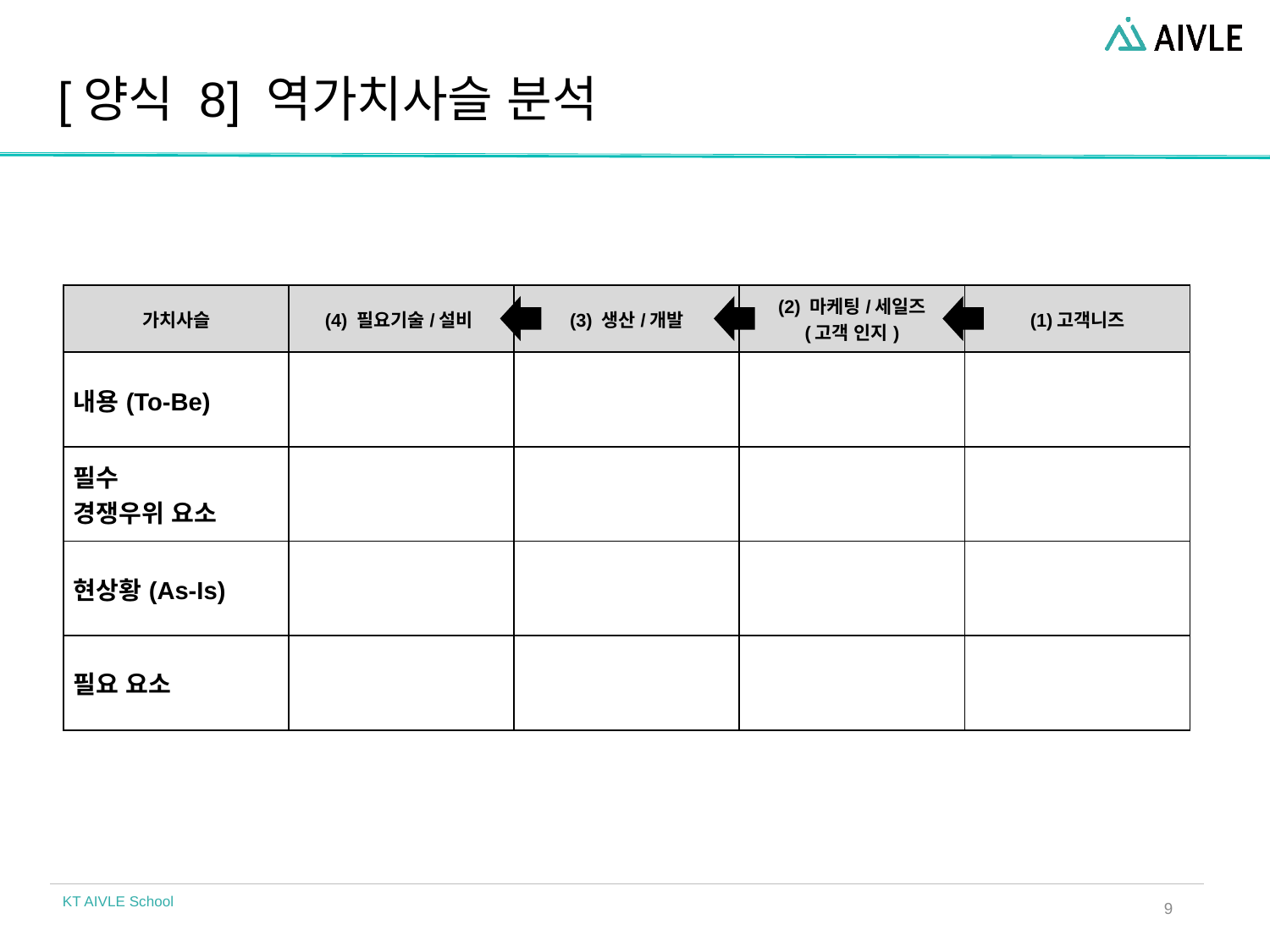

# [양식 8] 역가치사슬 분석

| 가치사슬 | (4) 필요기술/설비 | (3) 생산/개발 | (2) 마케팅/세일즈 (고객 인지) | (1)고객니즈 |
| --- | --- | --- | --- | --- |
| 내용(To-Be) |  |  |  |  |
| 필수 경쟁우위 요소 |  |  |  |  |
| 현상황(As-Is) |  |  |  |  |
| 필요 요소 |  |  |  |  |